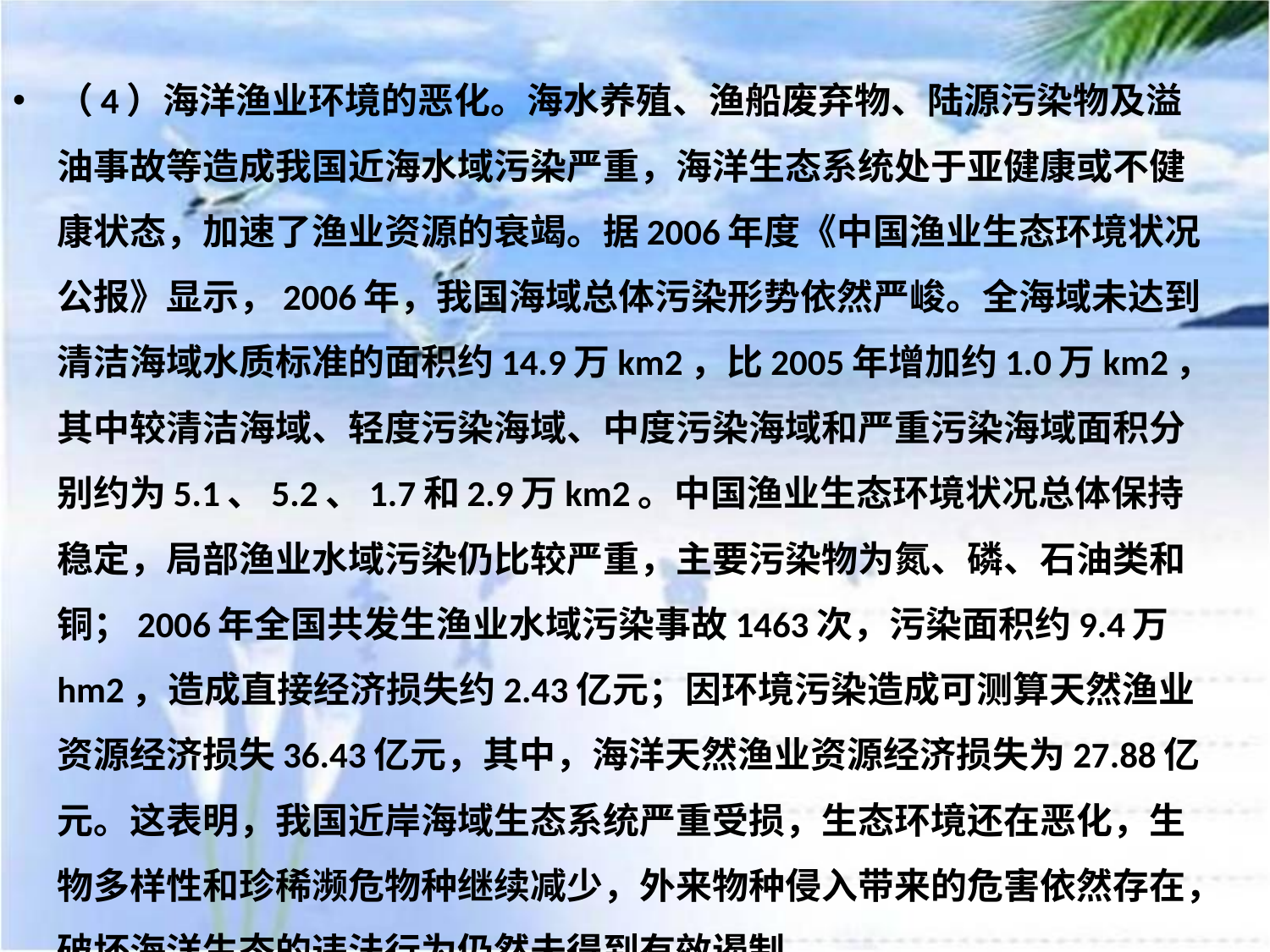

#
（4）海洋渔业环境的恶化。海水养殖、渔船废弃物、陆源污染物及溢油事故等造成我国近海水域污染严重，海洋生态系统处于亚健康或不健康状态，加速了渔业资源的衰竭。据2006年度《中国渔业生态环境状况公报》显示，2006年，我国海域总体污染形势依然严峻。全海域未达到清洁海域水质标准的面积约14.9万km2，比2005年增加约1.0万km2，其中较清洁海域、轻度污染海域、中度污染海域和严重污染海域面积分别约为5.1、5.2、1.7和2.9万km2。中国渔业生态环境状况总体保持稳定，局部渔业水域污染仍比较严重，主要污染物为氮、磷、石油类和铜；2006年全国共发生渔业水域污染事故1463次，污染面积约9.4万hm2，造成直接经济损失约2.43亿元；因环境污染造成可测算天然渔业资源经济损失36.43亿元，其中，海洋天然渔业资源经济损失为27.88亿元。这表明，我国近岸海域生态系统严重受损，生态环境还在恶化，生物多样性和珍稀濒危物种继续减少，外来物种侵入带来的危害依然存在，破坏海洋生态的违法行为仍然未得到有效遏制。